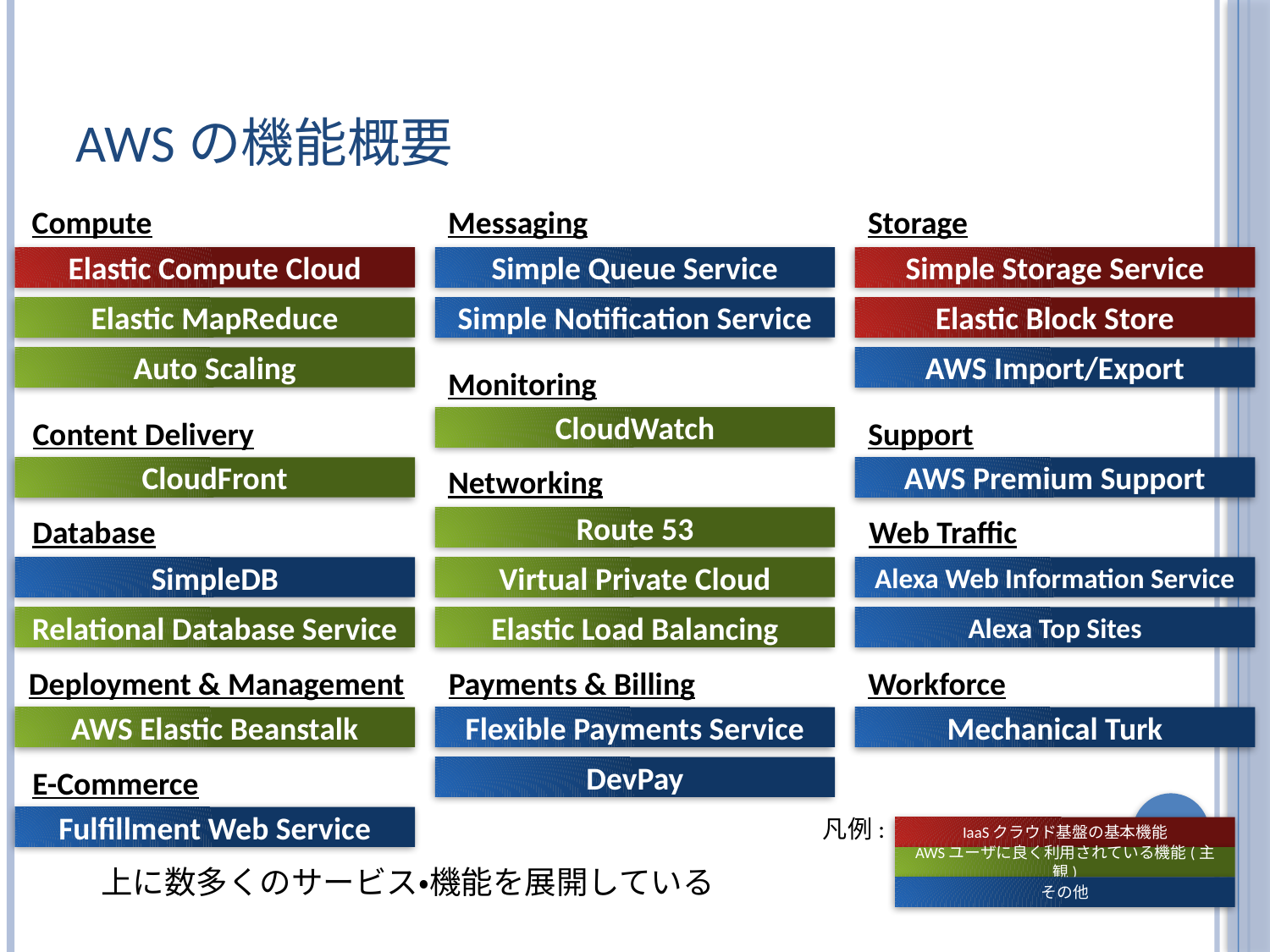

# AWSの機能概要
Compute
Messaging
Storage
Elastic Compute Cloud
Simple Queue Service
Simple Storage Service
Elastic MapReduce
Simple Notification Service
Elastic Block Store
Auto Scaling
AWS Import/Export
Monitoring
Content Delivery
CloudWatch
Support
Networking
CloudFront
AWS Premium Support
Database
Web Traffic
Route 53
SimpleDB
Virtual Private Cloud
Alexa Web Information Service
Relational Database Service
Elastic Load Balancing
Alexa Top Sites
Deployment & Management
Payments & Billing
Workforce
AWS Elastic Beanstalk
Flexible Payments Service
Mechanical Turk
E-Commerce
DevPay
21
Fulfillment Web Service
凡例:
IaaSクラウド基盤の基本機能
AWSユーザに良く利用されている機能(主観)
上に数多くのサービス・機能を展開している
その他